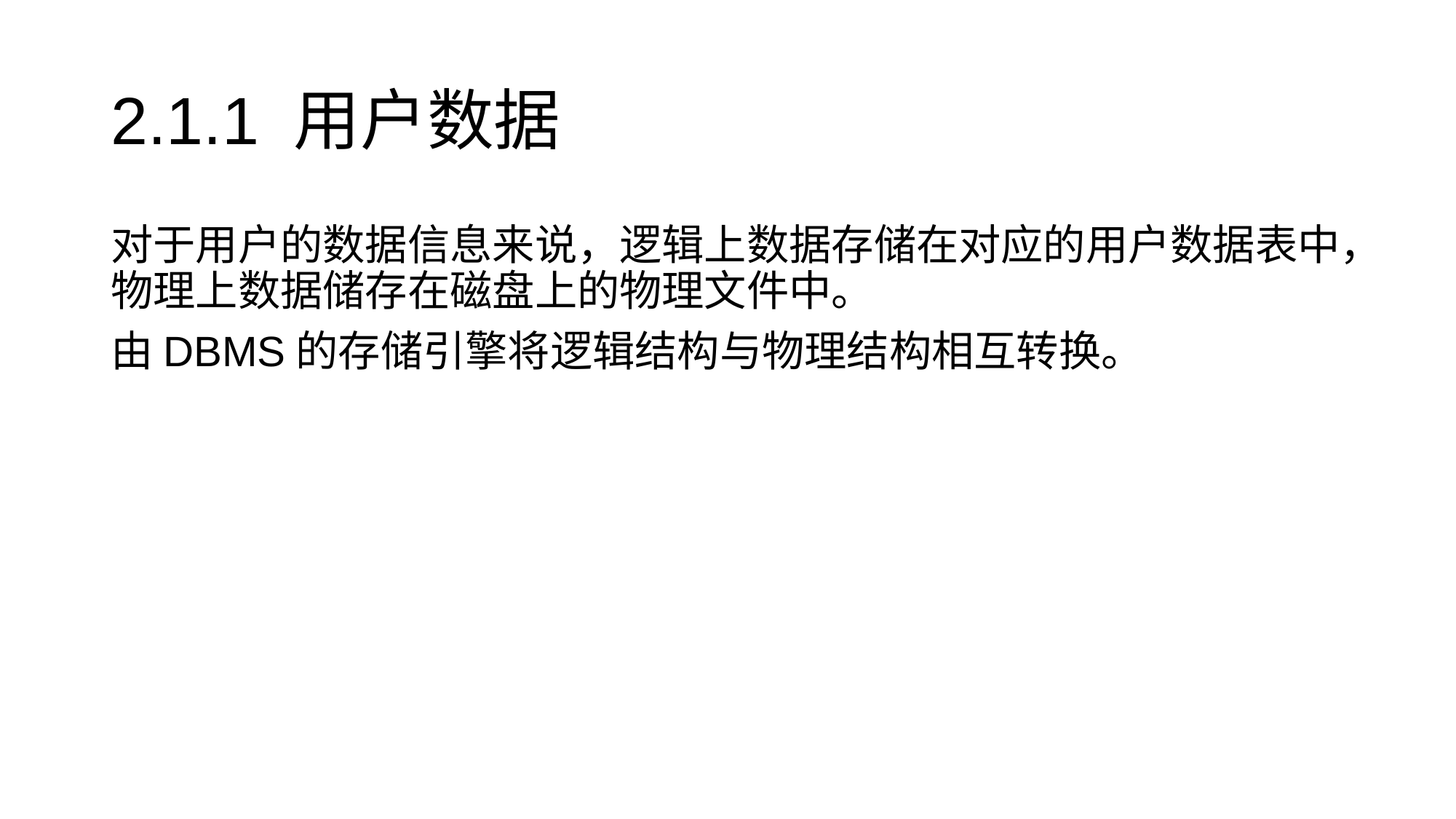

# 2.1.1 用户数据
对于用户的数据信息来说，逻辑上数据存储在对应的用户数据表中，物理上数据储存在磁盘上的物理文件中。
由DBMS的存储引擎将逻辑结构与物理结构相互转换。